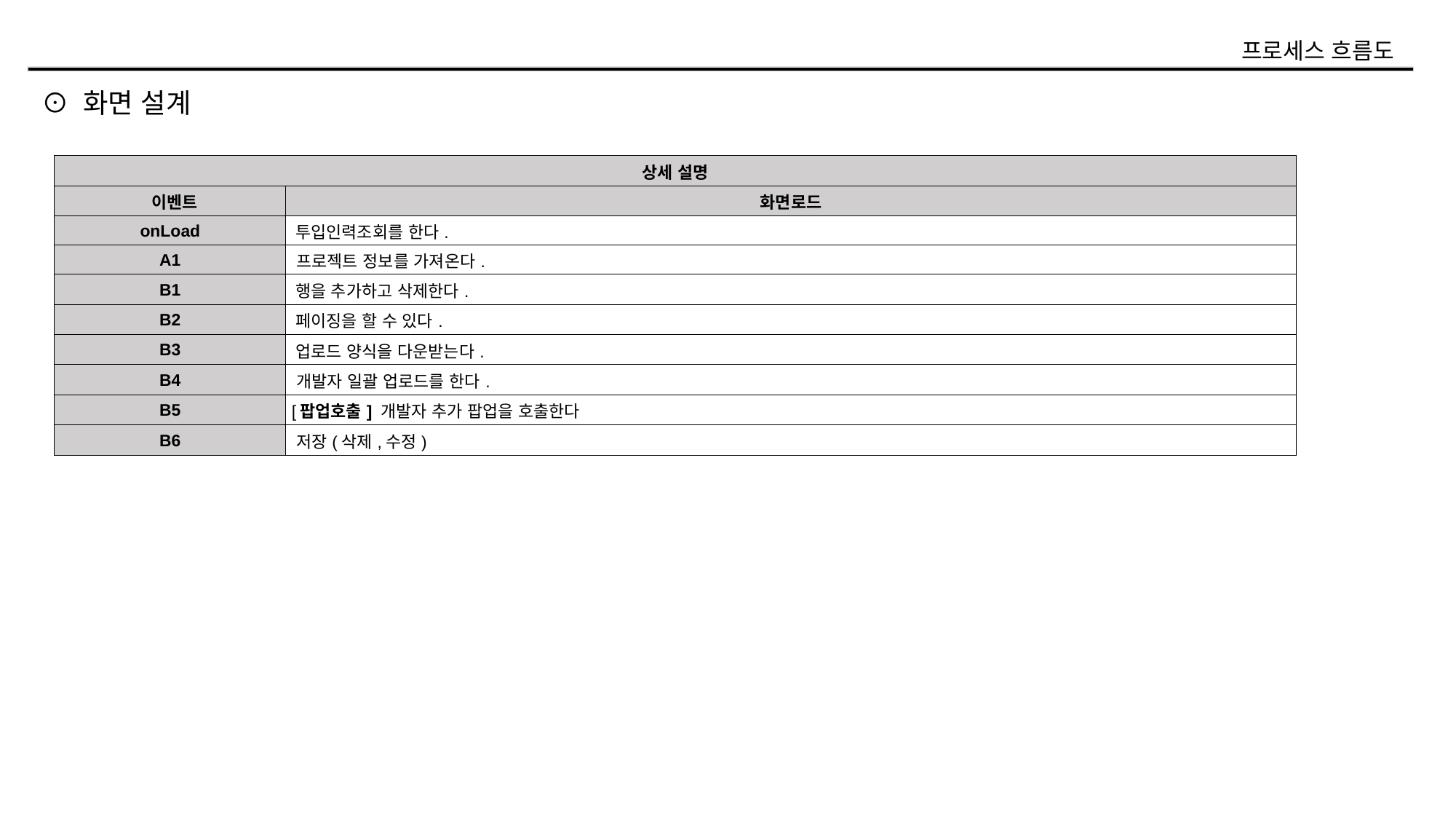

프로세스 흐름도

⊙ 화면 설계
| 상세 설명 |  |
| --- | --- |
| 이벤트 | 화면로드 |
| onLoad | 투입인력조회를 한다. |
| A1 | 프로젝트 정보를 가져온다. |
| B1 | 행을 추가하고 삭제한다. |
| B2 | 페이징을 할 수 있다. |
| B3 | 업로드 양식을 다운받는다. |
| B4 | 개발자 일괄 업로드를 한다. |
| B5 | [팝업호출] 개발자 추가 팝업을 호출한다 |
| B6 | 저장(삭제,수정) |